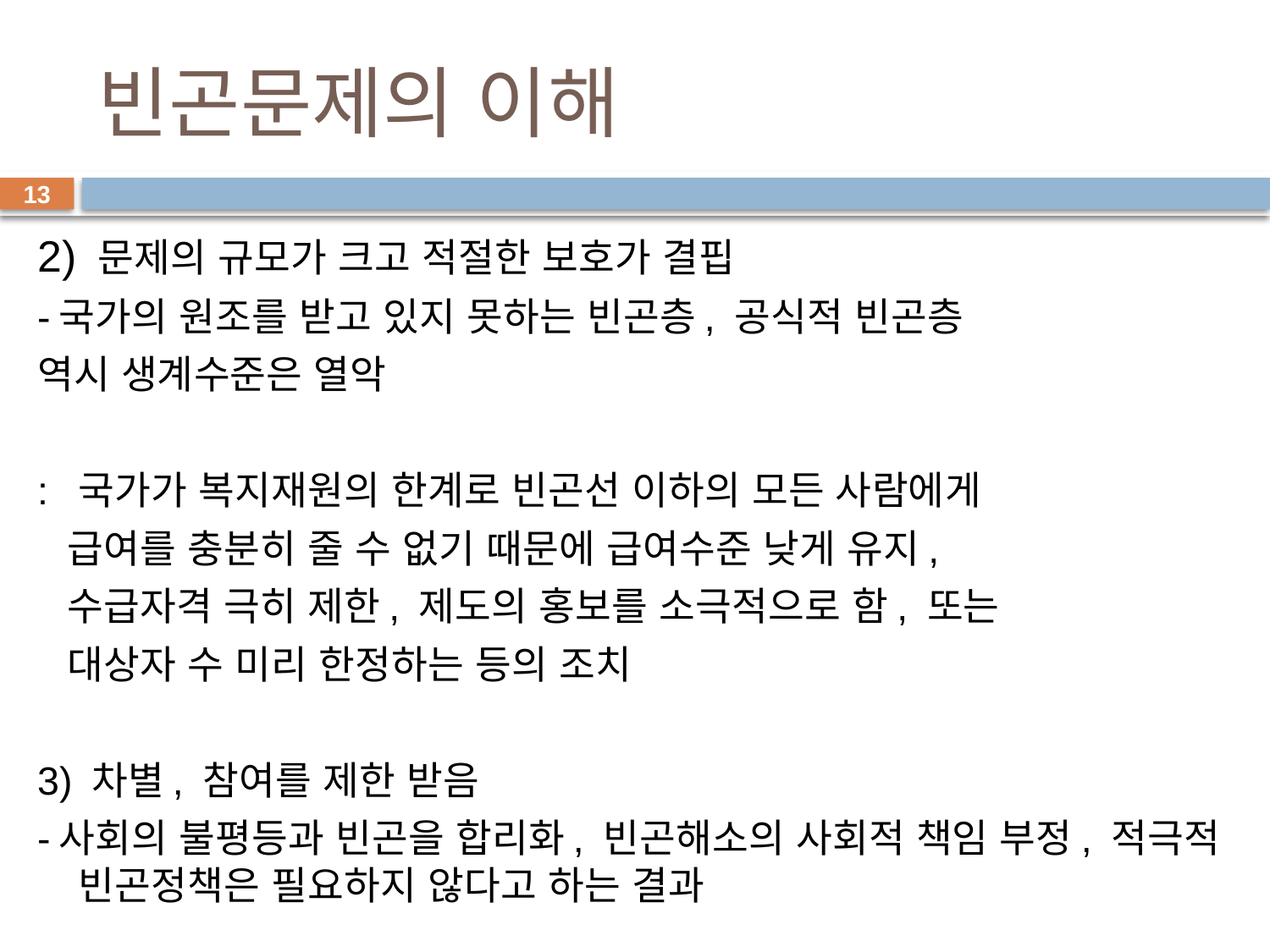

# 빈곤문제의 이해
13
2) 문제의 규모가 크고 적절한 보호가 결핍
-국가의 원조를 받고 있지 못하는 빈곤층, 공식적 빈곤층
역시 생계수준은 열악

:  국가가 복지재원의 한계로 빈곤선 이하의 모든 사람에게
  급여를 충분히 줄 수 없기 때문에 급여수준 낮게 유지,
  수급자격 극히 제한, 제도의 홍보를 소극적으로 함, 또는
  대상자 수 미리 한정하는 등의 조치

3) 차별, 참여를 제한 받음
-사회의 불평등과 빈곤을 합리화, 빈곤해소의 사회적 책임 부정, 적극적 빈곤정책은 필요하지 않다고 하는 결과